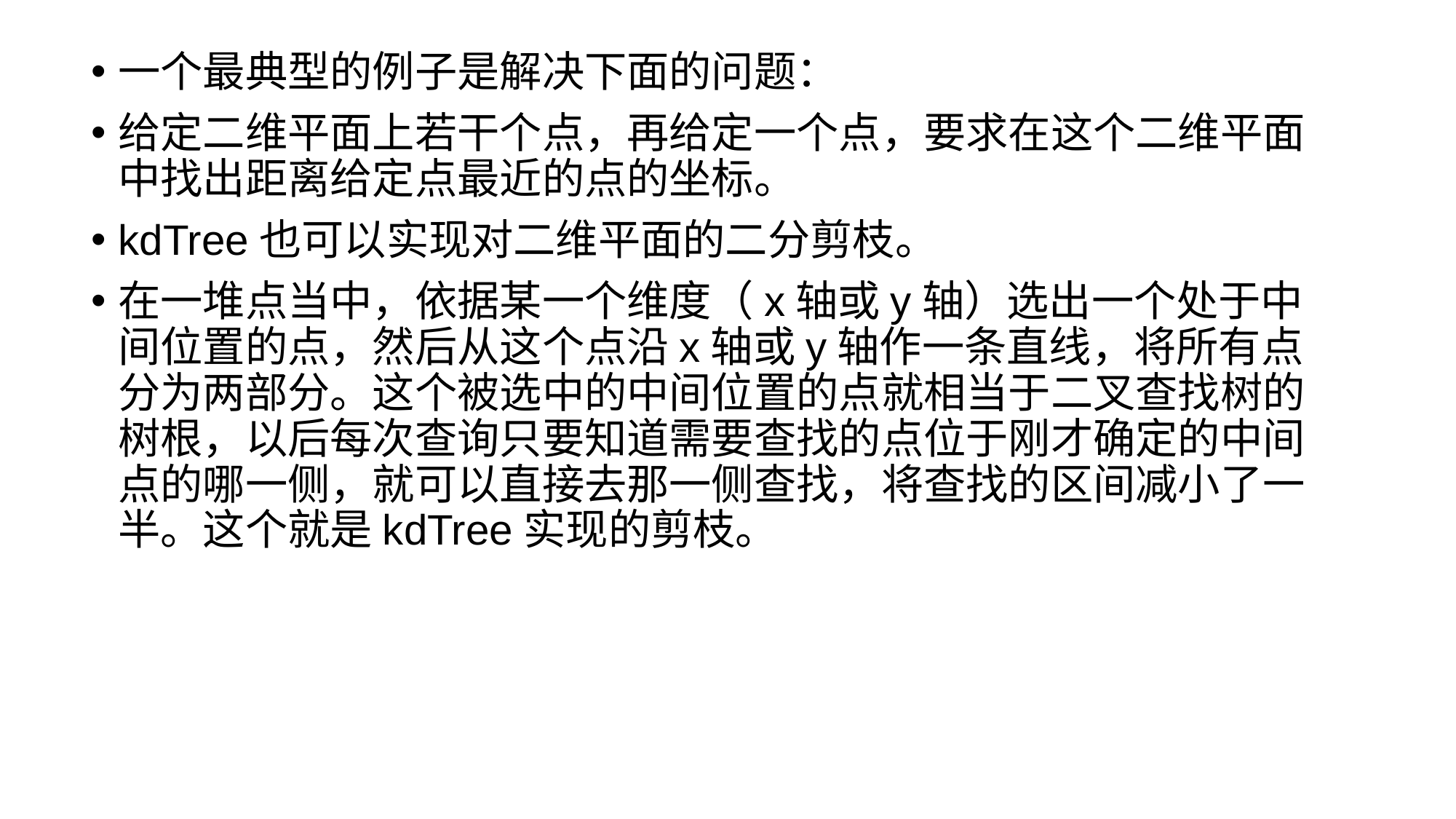

一个最典型的例子是解决下面的问题：
给定二维平面上若干个点，再给定一个点，要求在这个二维平面中找出距离给定点最近的点的坐标。
kdTree也可以实现对二维平面的二分剪枝。
在一堆点当中，依据某一个维度（x轴或y轴）选出一个处于中间位置的点，然后从这个点沿x轴或y轴作一条直线，将所有点分为两部分。这个被选中的中间位置的点就相当于二叉查找树的树根，以后每次查询只要知道需要查找的点位于刚才确定的中间点的哪一侧，就可以直接去那一侧查找，将查找的区间减小了一半。这个就是kdTree实现的剪枝。